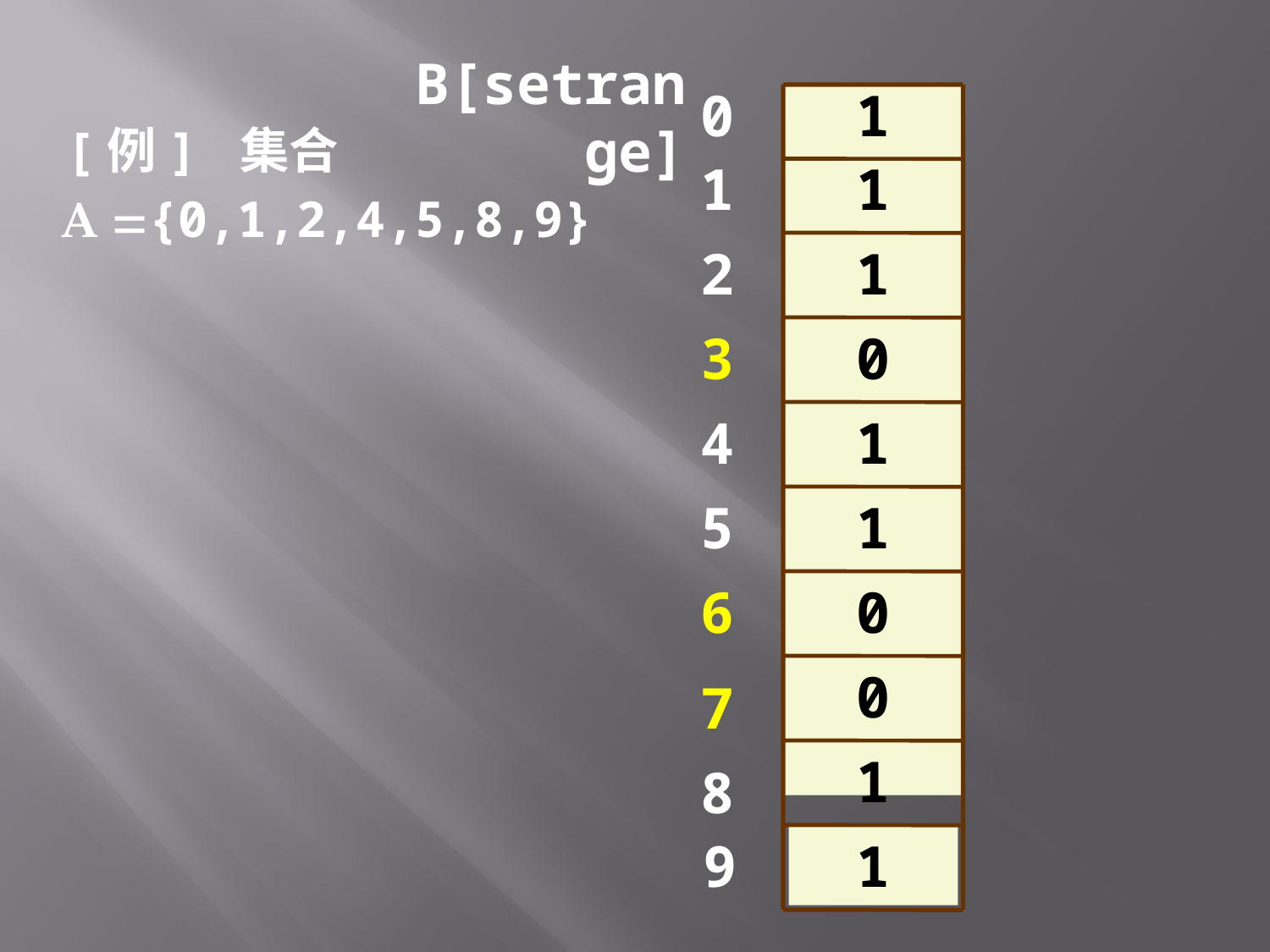

[例] 集合
  A ={0,1,2,4,5,8,9}

B[setrange]
0
1

1
1

2

1
3

0
4

1
5

1
6

0

0
7

1
8
9

1